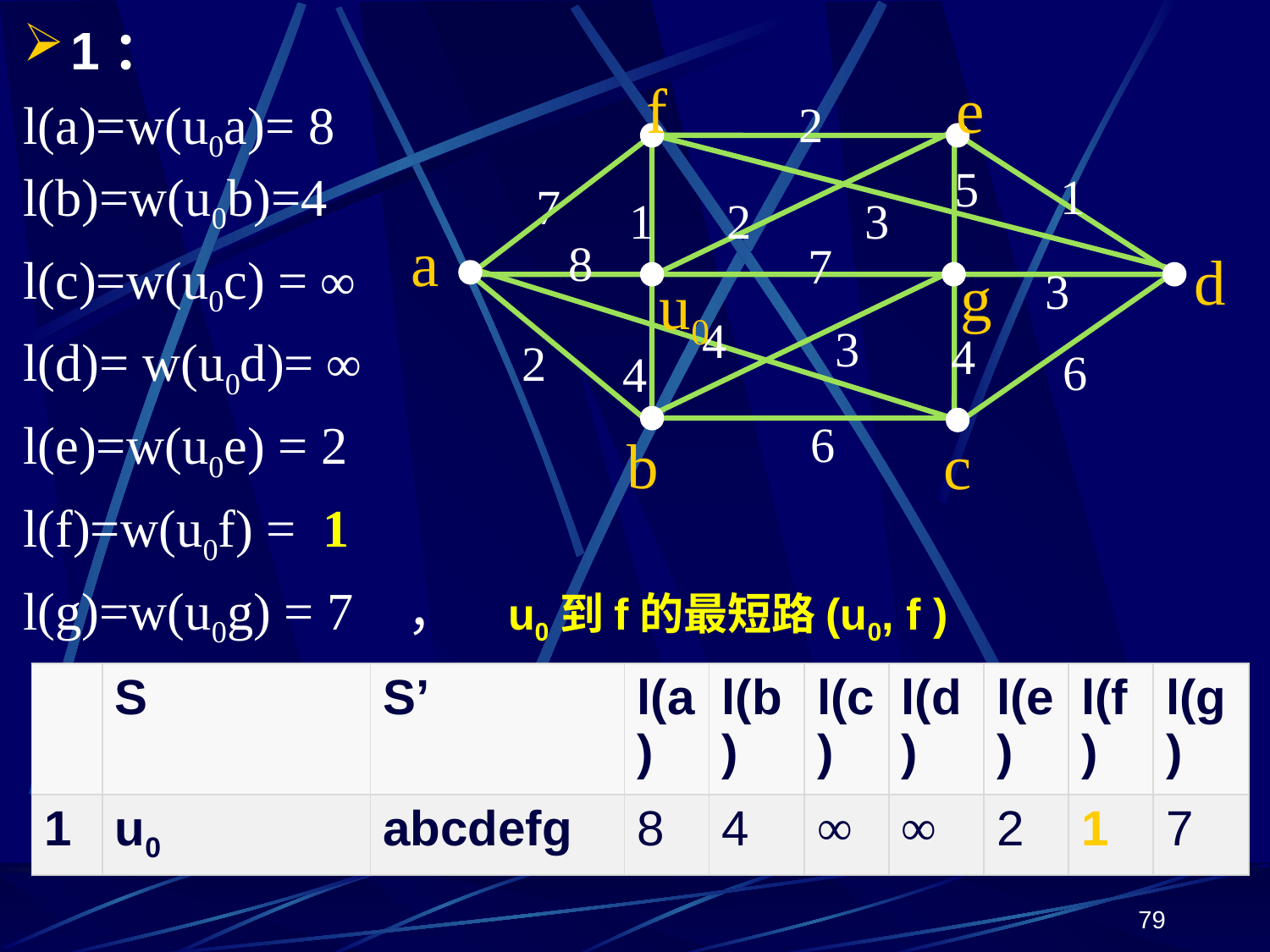

1：
l(a)=w(u0a)= 8
l(b)=w(u0b)=4
l(c)=w(u0c) = ∞
l(d)= w(u0d)= ∞
l(e)=w(u0e) = 2
l(f)=w(u0f) =  1
l(g)=w(u0g) = 7   ，   u0到f的最短路(u0, f )

f
e
2

5
1
7
1
2
3
a
8
7
d
g
3
u0

4
3
4
2
6
4

6

b
c
|  | S | S’ | l(a) | l(b) | l(c) | l(d) | l(e) | l(f) | l(g) |
| --- | --- | --- | --- | --- | --- | --- | --- | --- | --- |
| 1 | u0 | abcdefg | 8 | 4 | ∞ | ∞ | 2 | 1 | 7 |

79